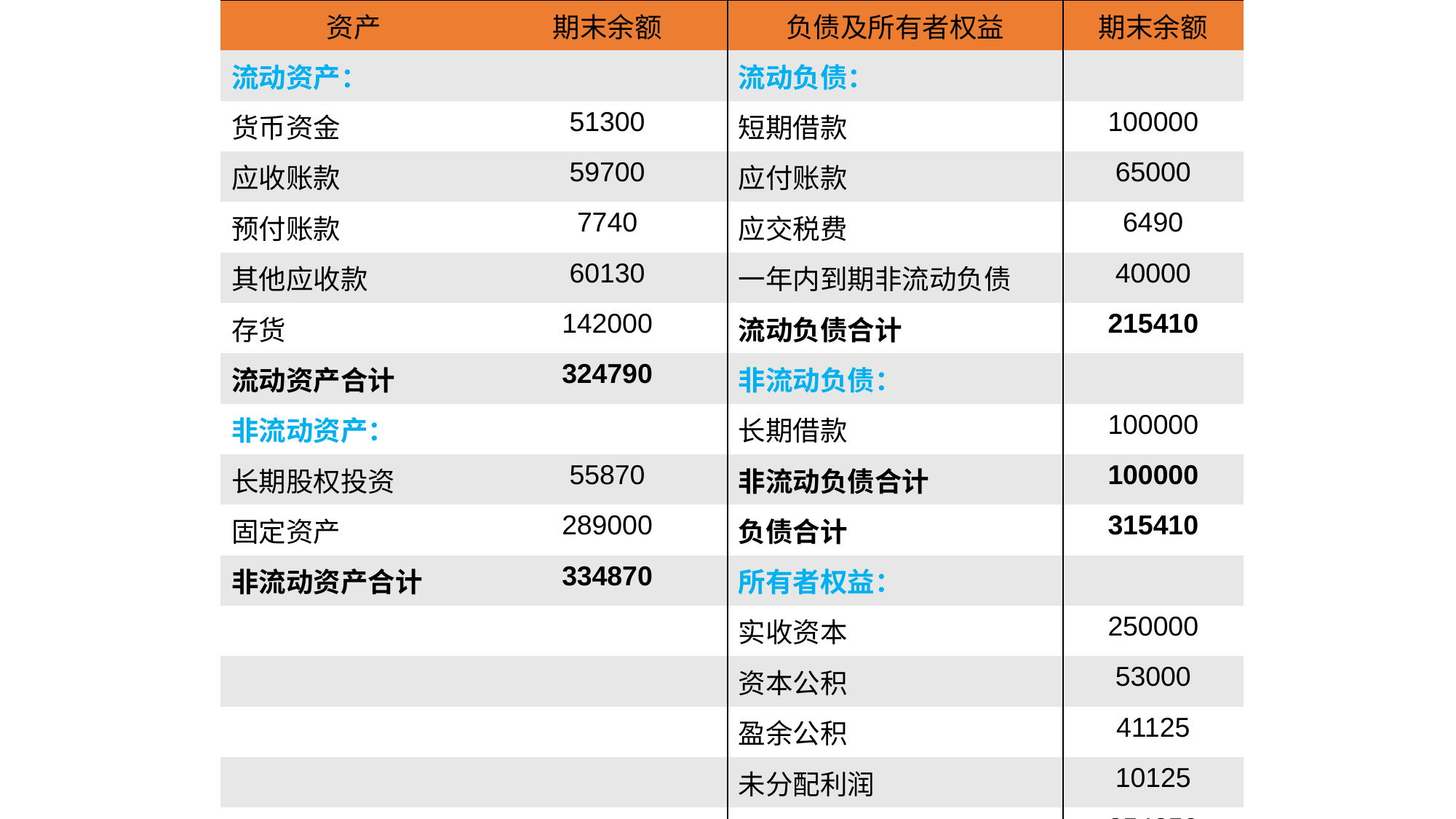

| 资产 | 期末余额 | 负债及所有者权益 | 期末余额 |
| --- | --- | --- | --- |
| 流动资产： |  | 流动负债： |  |
| 货币资金 | 51300 | 短期借款 | 100000 |
| 应收账款 | 59700 | 应付账款 | 65000 |
| 预付账款 | 7740 | 应交税费 | 6490 |
| 其他应收款 | 60130 | 一年内到期非流动负债 | 40000 |
| 存货 | 142000 | 流动负债合计 | 215410 |
| 流动资产合计 | 324790 | 非流动负债： |  |
| 非流动资产： |  | 长期借款 | 100000 |
| 长期股权投资 | 55870 | 非流动负债合计 | 100000 |
| 固定资产 | 289000 | 负债合计 | 315410 |
| 非流动资产合计 | 334870 | 所有者权益： |  |
|  |  | 实收资本 | 250000 |
|  |  | 资本公积 | 53000 |
|  |  | 盈余公积 | 41125 |
|  |  | 未分配利润 | 10125 |
|  |  | 所有者权益合计 | 354250 |
| 资产合计 | 665740 | 负债及所有者权益合计 | 665740 |